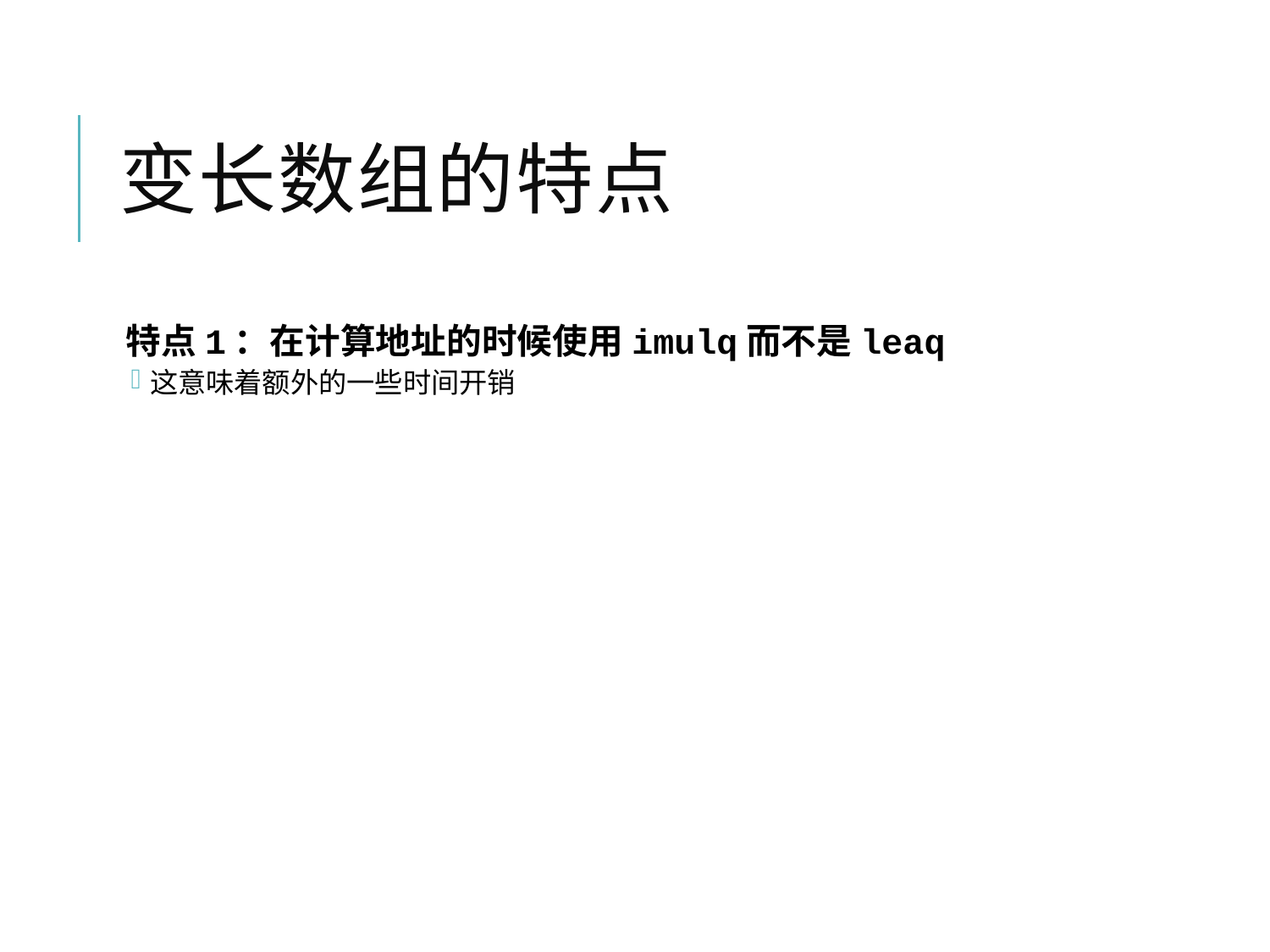

# 变长数组的特点
特点1：在计算地址的时候使用imulq而不是leaq
这意味着额外的一些时间开销